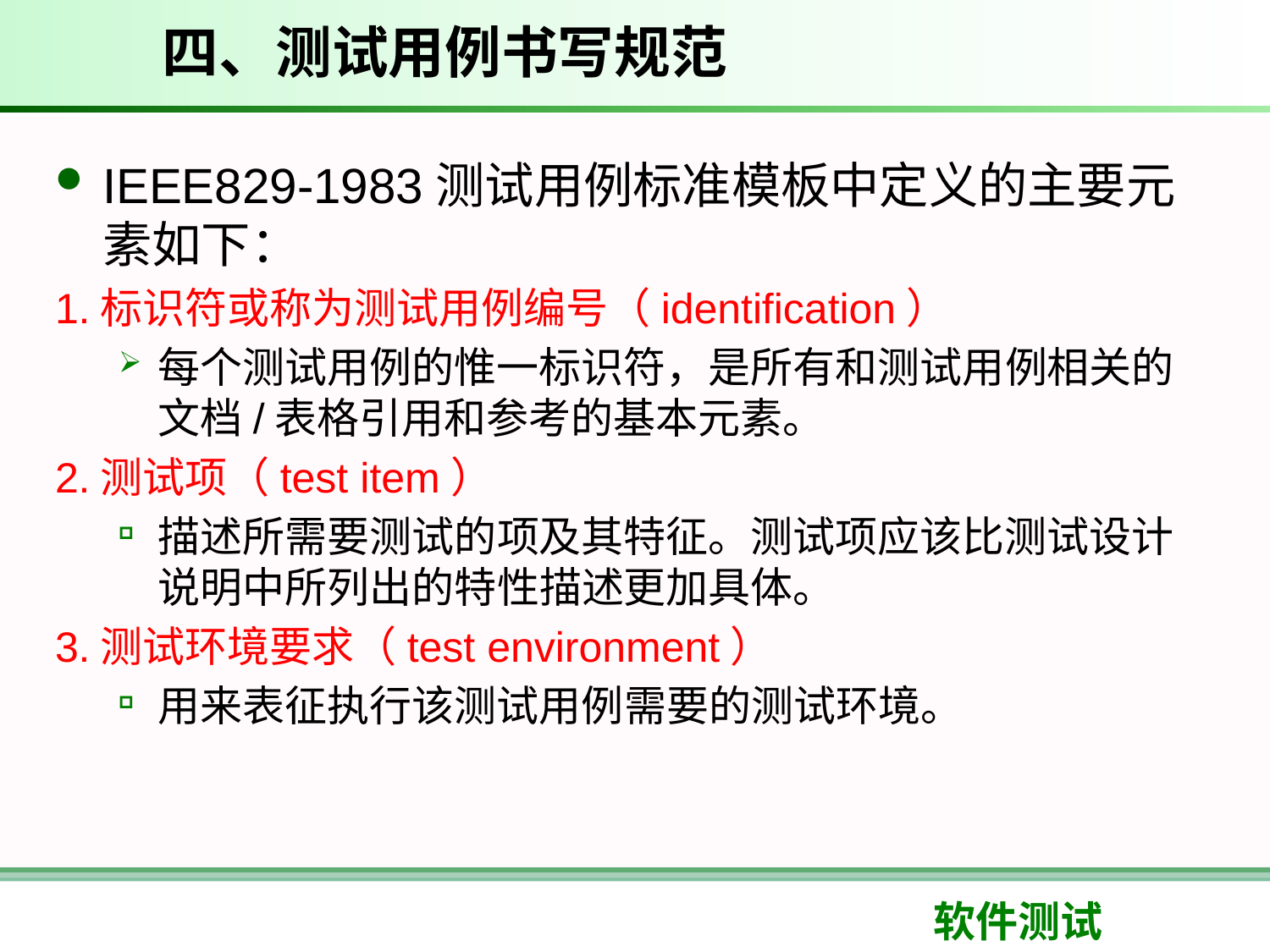

四、测试用例书写规范
IEEE829-1983测试用例标准模板中定义的主要元素如下：
1.标识符或称为测试用例编号（identification）
每个测试用例的惟一标识符，是所有和测试用例相关的文档/表格引用和参考的基本元素。
2.测试项（test item）
描述所需要测试的项及其特征。测试项应该比测试设计说明中所列出的特性描述更加具体。
3.测试环境要求（test environment）
用来表征执行该测试用例需要的测试环境。